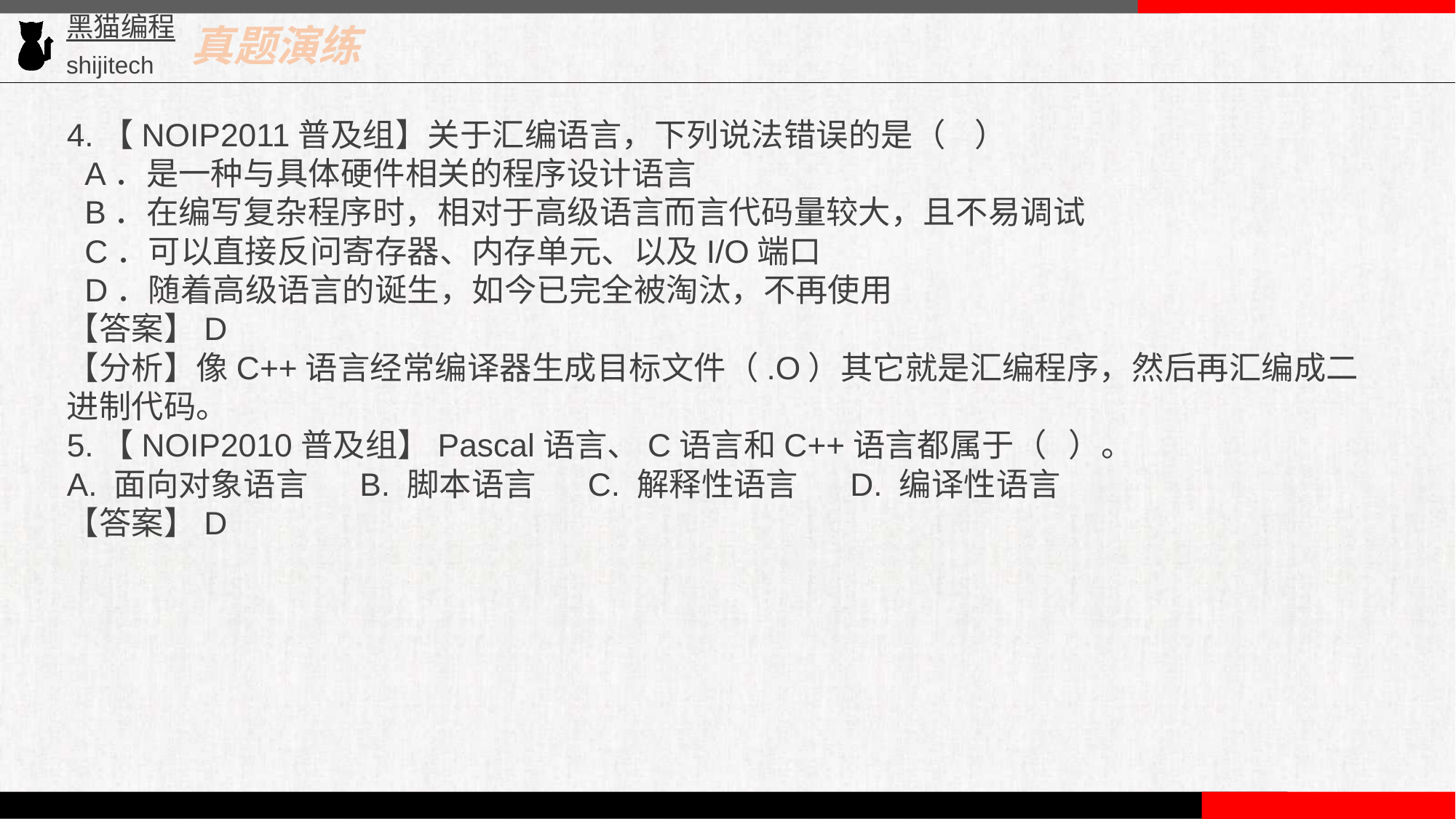

真题演练
4.【NOIP2011普及组】关于汇编语言，下列说法错误的是（    ）
  A．是一种与具体硬件相关的程序设计语言
  B．在编写复杂程序时，相对于高级语言而言代码量较大，且不易调试
  C．可以直接反问寄存器、内存单元、以及I/O端口
  D．随着高级语言的诞生，如今已完全被淘汰，不再使用
【答案】D
【分析】像C++语言经常编译器生成目标文件（.O）其它就是汇编程序，然后再汇编成二进制代码。
5.【NOIP2010普及组】Pascal语言、C语言和C++语言都属于（   ）。
A. 面向对象语言      B. 脚本语言      C. 解释性语言      D. 编译性语言
【答案】D